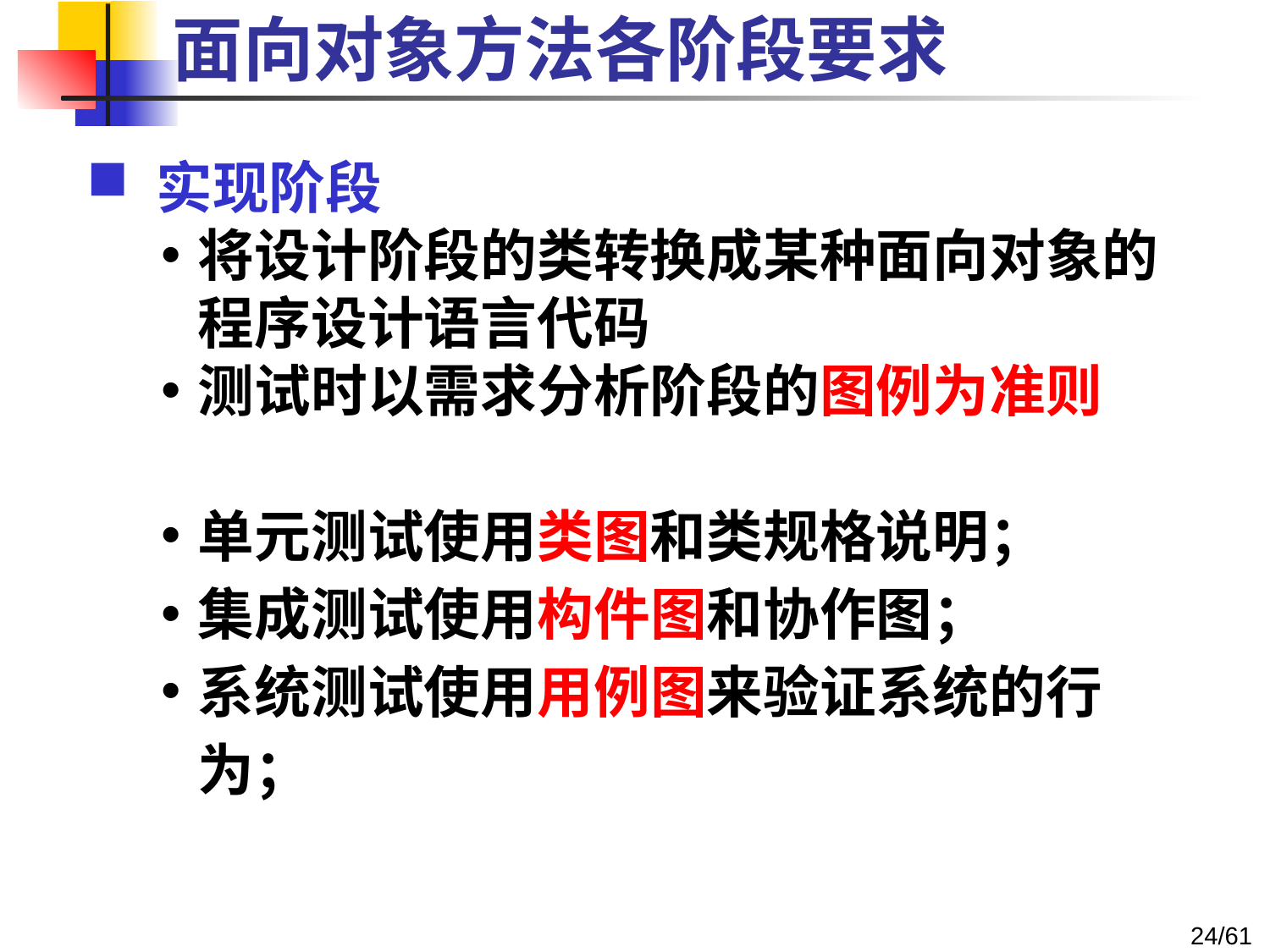

# 面向对象方法各阶段要求
 实现阶段
将设计阶段的类转换成某种面向对象的程序设计语言代码
测试时以需求分析阶段的图例为准则

单元测试使用类图和类规格说明；
集成测试使用构件图和协作图；
系统测试使用用例图来验证系统的行为；
24/61